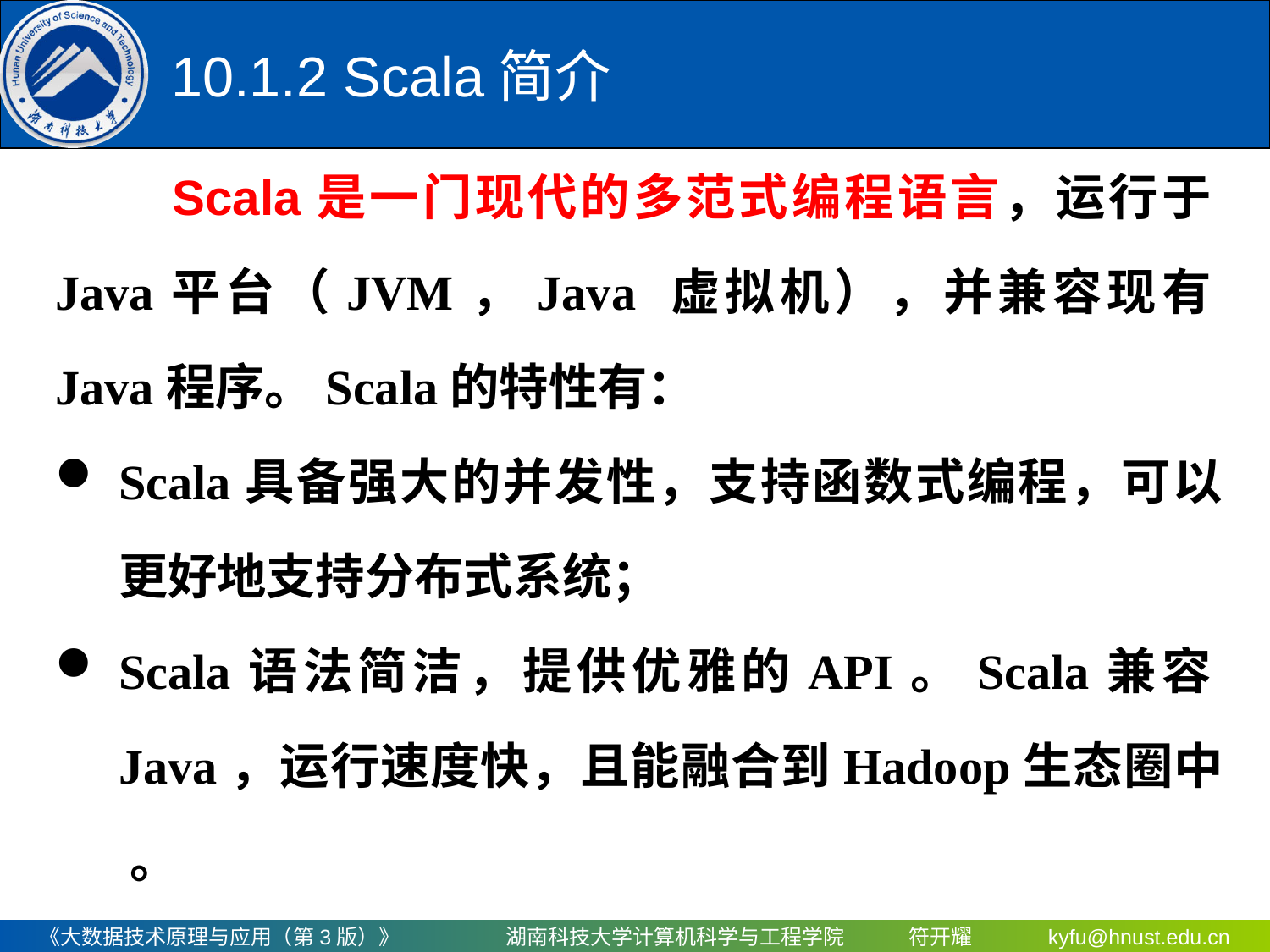

# 10.1.2 Scala简介
　　Scala是一门现代的多范式编程语言，运行于Java平台（JVM，Java 虚拟机），并兼容现有Java程序。Scala的特性有：
Scala具备强大的并发性，支持函数式编程，可以更好地支持分布式系统；
Scala语法简洁，提供优雅的API。Scala兼容Java，运行速度快，且能融合到Hadoop生态圈中 。